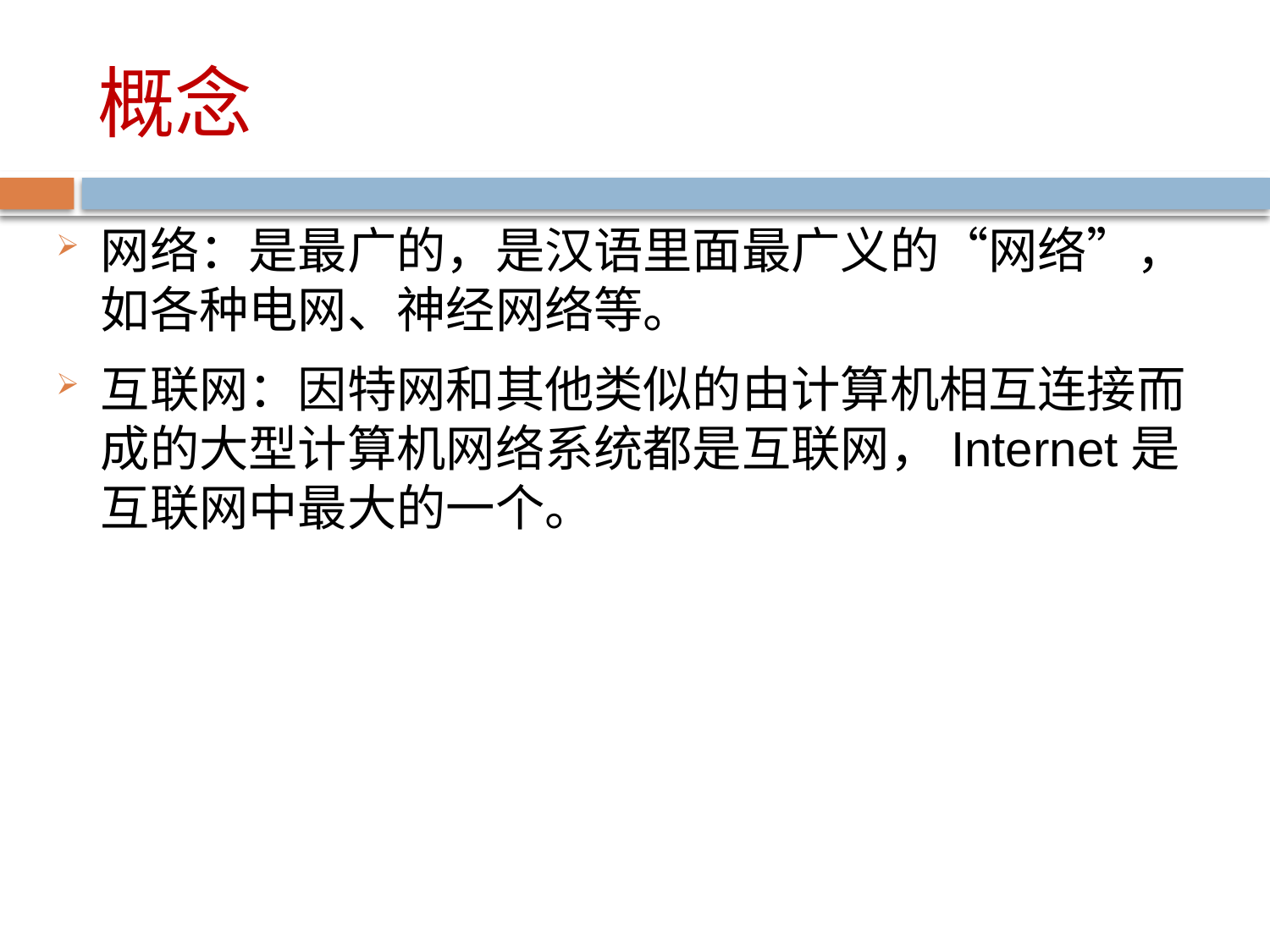

# 概念
网络：是最广的，是汉语里面最广义的“网络”，如各种电网、神经网络等。
互联网：因特网和其他类似的由计算机相互连接而成的大型计算机网络系统都是互联网，Internet是互联网中最大的一个。